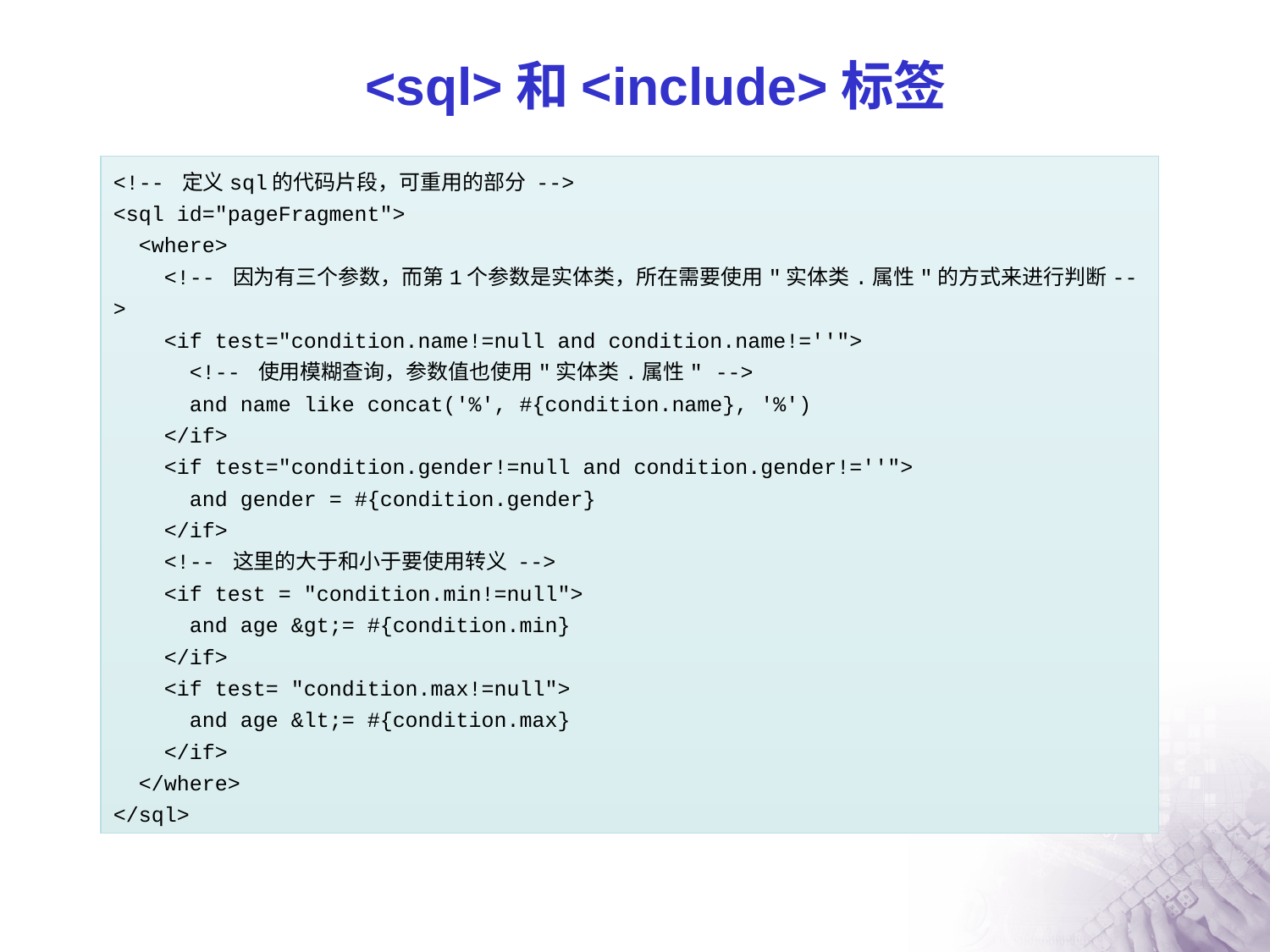

# <sql>和<include>标签
<!-- 定义sql的代码片段，可重用的部分 -->
<sql id="pageFragment">
  <where>
    <!-- 因为有三个参数，而第1个参数是实体类，所在需要使用"实体类.属性"的方式来进行判断-->
    <if test="condition.name!=null and condition.name!=''">
      <!-- 使用模糊查询，参数值也使用"实体类.属性" -->
      and name like concat('%', #{condition.name}, '%')
    </if>
    <if test="condition.gender!=null and condition.gender!=''">
      and gender = #{condition.gender}
    </if>
    <!-- 这里的大于和小于要使用转义 -->
    <if test = "condition.min!=null">
      and age &gt;= #{condition.min}
    </if>
    <if test= "condition.max!=null">
      and age &lt;= #{condition.max}
    </if>
  </where>
</sql>